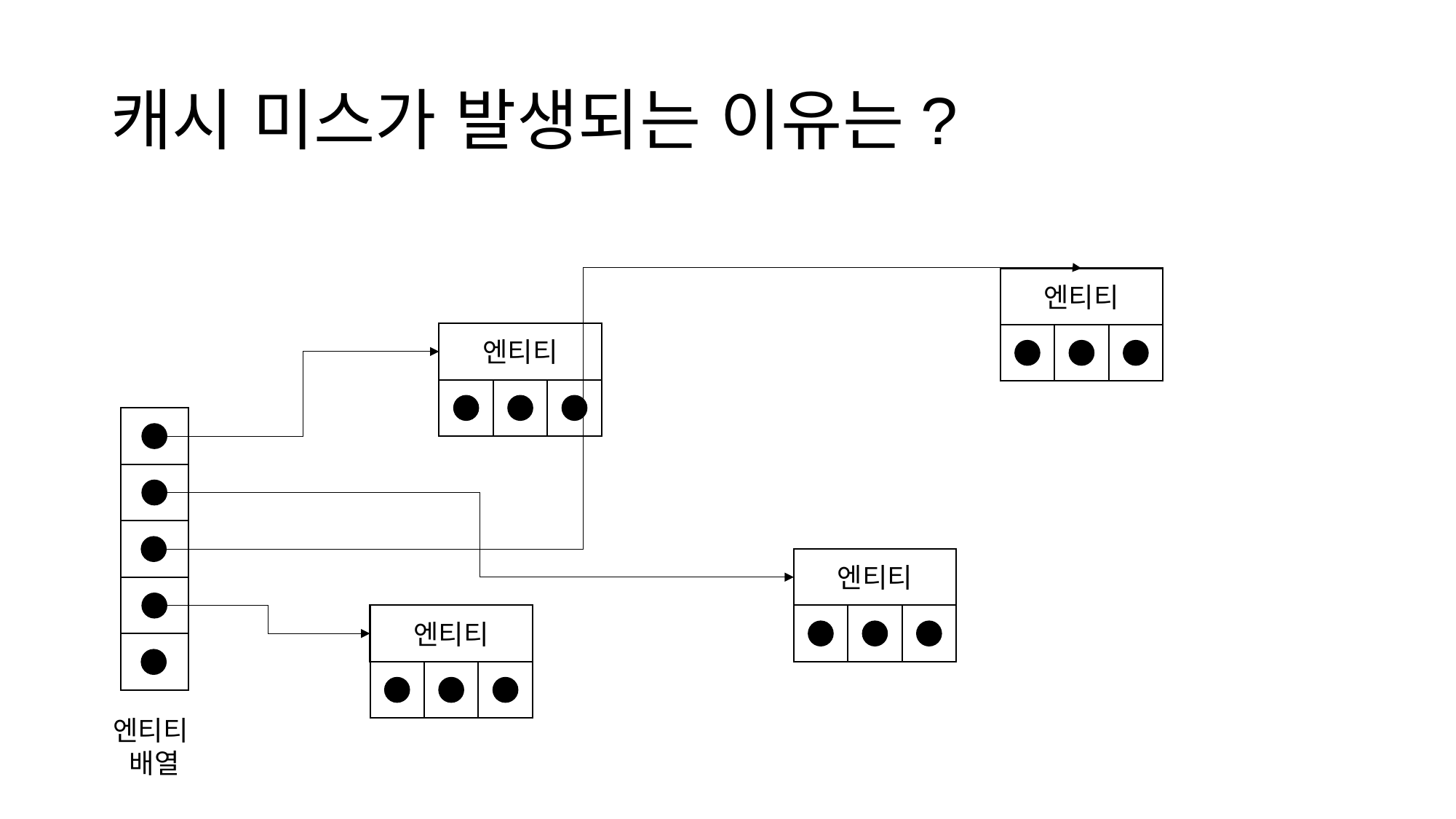

# 캐시 미스가 발생되는 이유는?
엔티티

엔티티

엔티티

엔티티

엔티티
배열